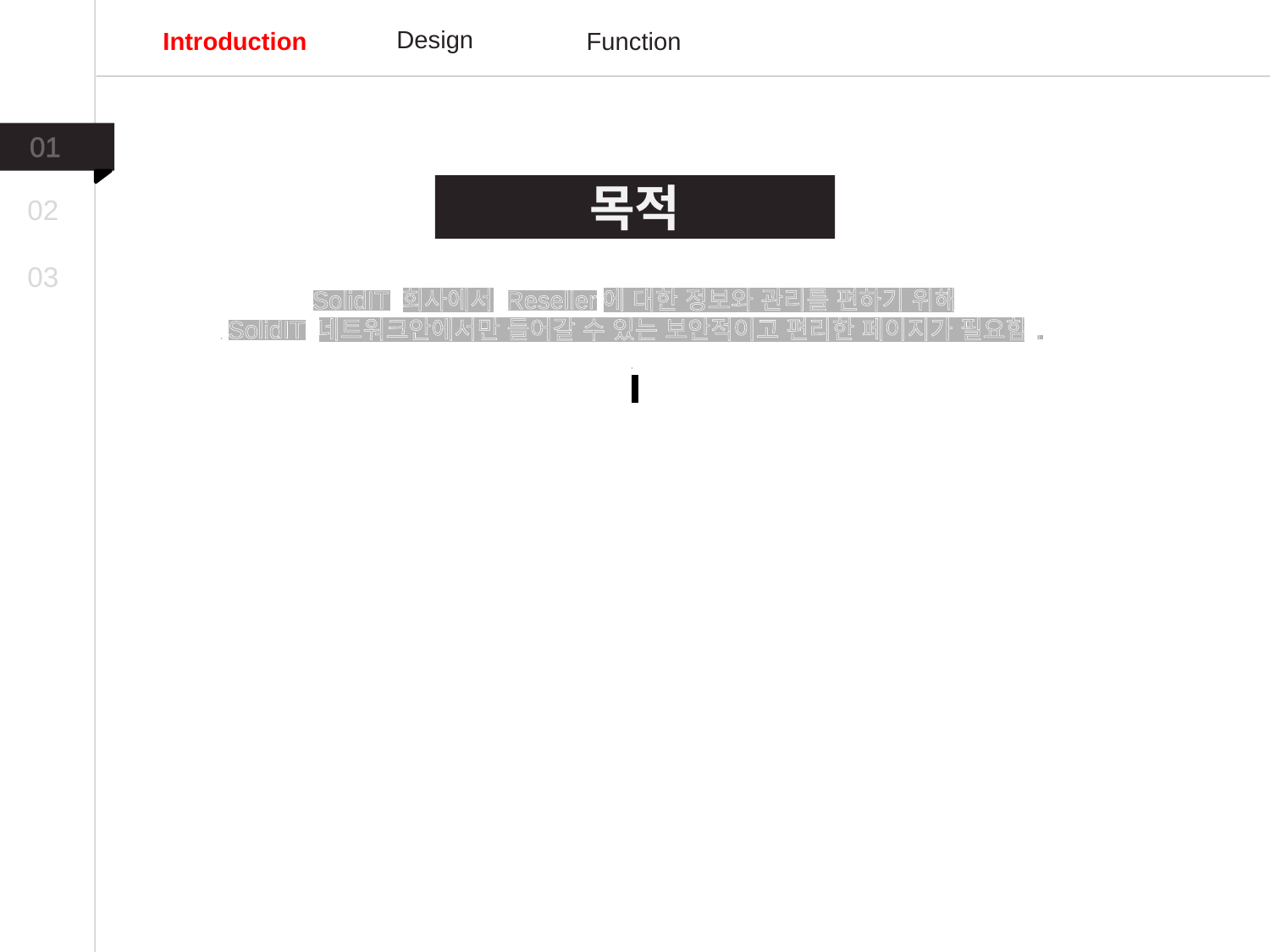

Design
Introduction
Function
01

목적

02
03
SolidIT 회사에서 Reseller에 대한 정보와 관리를 편하기 위해
 SolidIT 네트워크안에서만 들어갈 수 있는 보안적이고 편리한 페이지가 필요함.